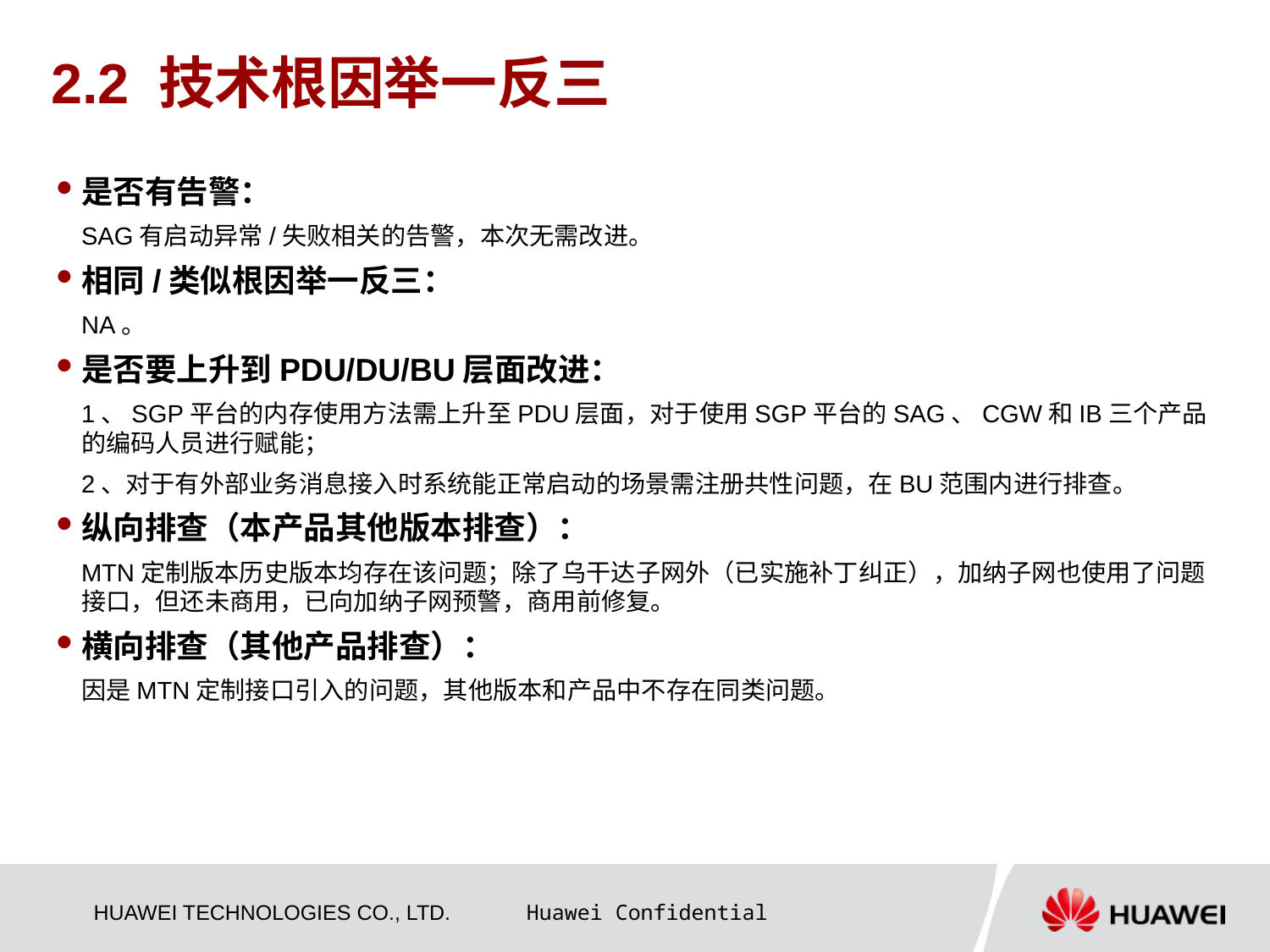

# 2.2 技术根因举一反三
是否有告警：
SAG有启动异常/失败相关的告警，本次无需改进。
相同/类似根因举一反三：
NA。
是否要上升到PDU/DU/BU层面改进：
1、SGP平台的内存使用方法需上升至PDU层面，对于使用SGP平台的SAG、CGW和IB三个产品的编码人员进行赋能；
2、对于有外部业务消息接入时系统能正常启动的场景需注册共性问题，在BU范围内进行排查。
纵向排查（本产品其他版本排查）：
MTN定制版本历史版本均存在该问题；除了乌干达子网外（已实施补丁纠正），加纳子网也使用了问题接口，但还未商用，已向加纳子网预警，商用前修复。
横向排查（其他产品排查）：
因是MTN定制接口引入的问题，其他版本和产品中不存在同类问题。